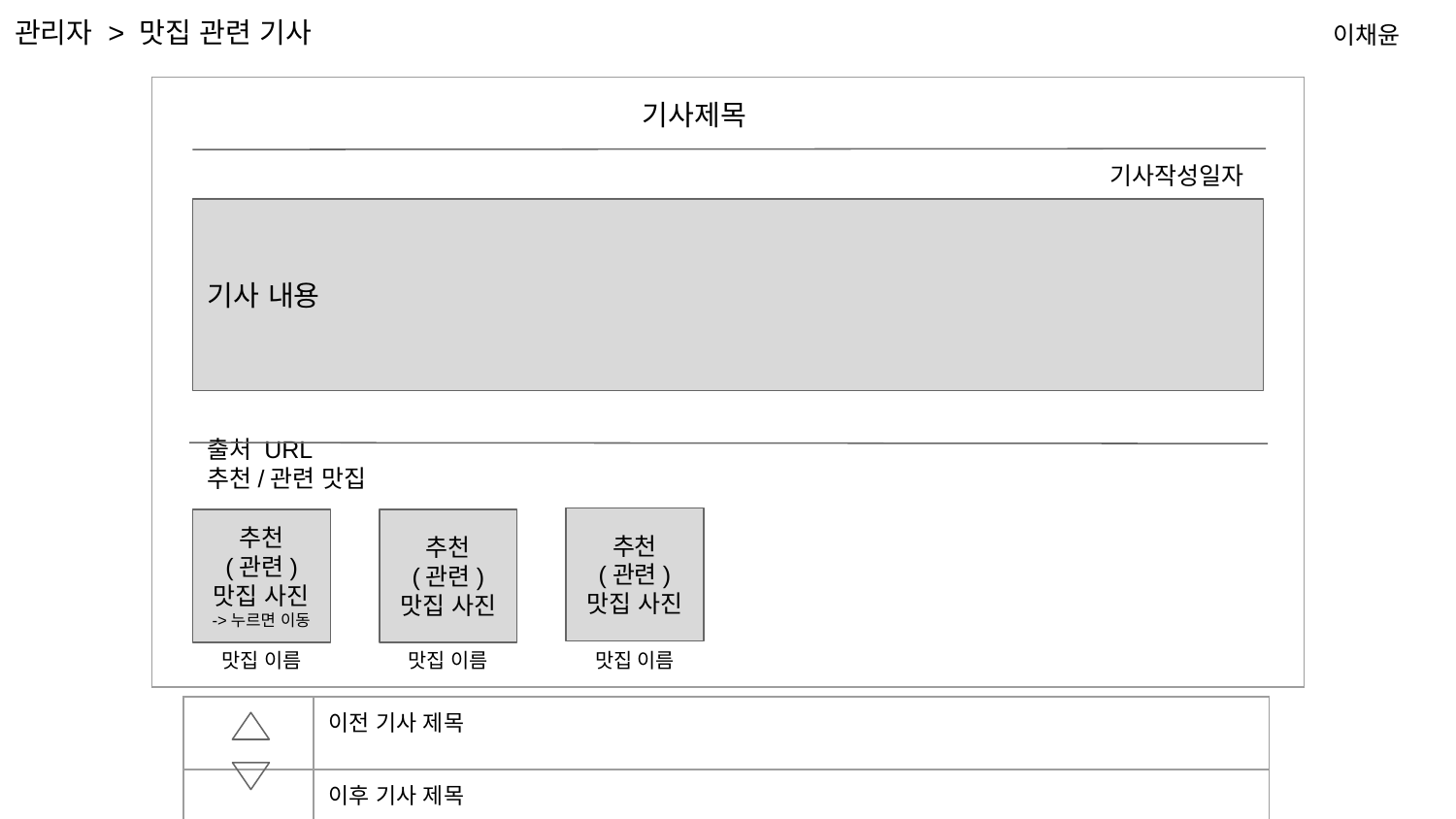

관리자 > 맛집 관련 기사
이채윤
|  |
| --- |
기사제목
기사작성일자
기사 내용
                                                                                                                                                    출처 URL
추천/관련 맛집
추천
(관련)
맛집 사진
추천
(관련)
맛집 사진
->누르면 이동
추천
(관련)
맛집 사진
맛집 이름
맛집 이름
맛집 이름
|  | 이전 기사 제목 |
| --- | --- |
|  | 이후 기사 제목 |